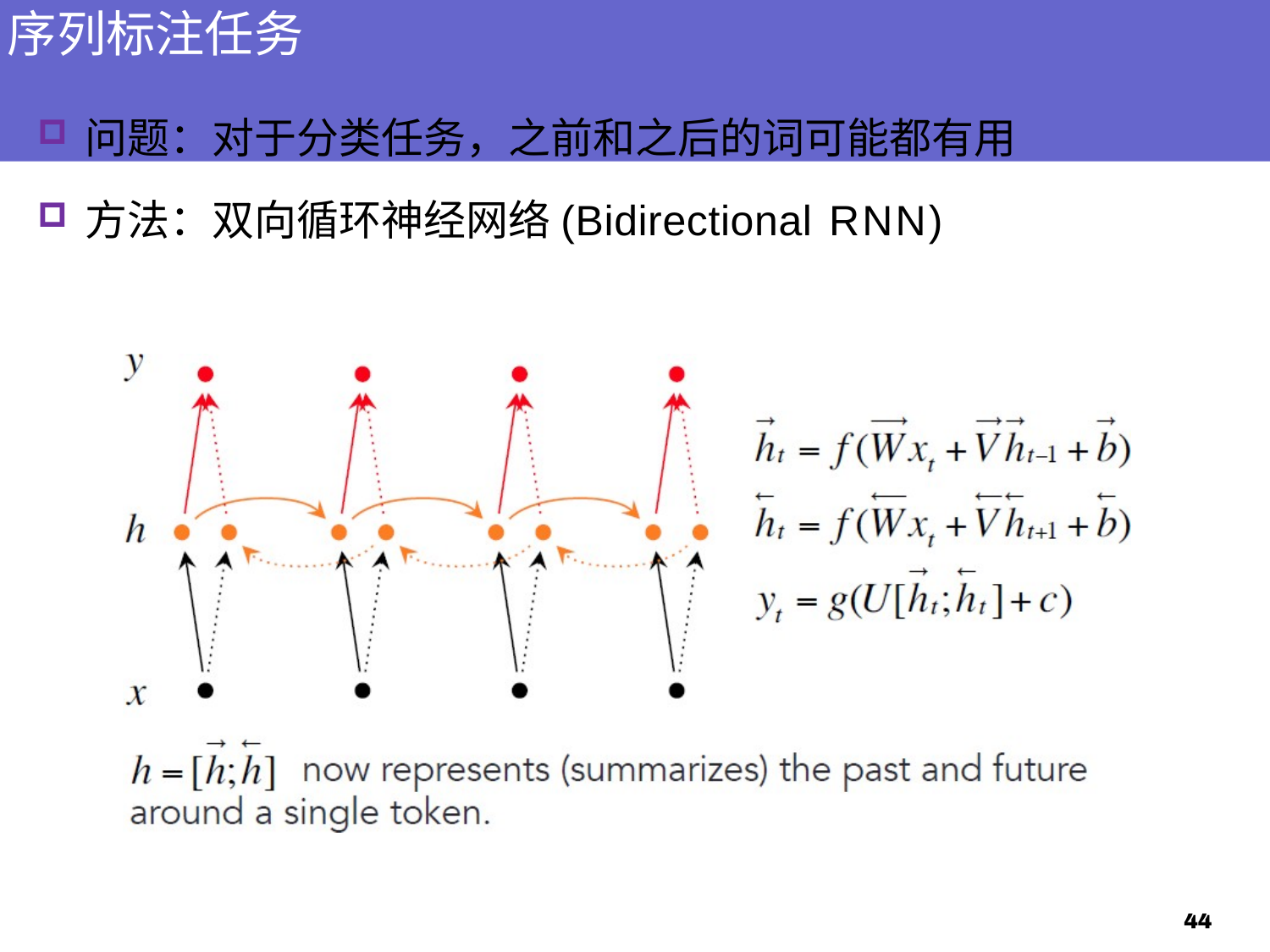

# 序列标注任务
问题：对于分类任务，之前和之后的词可能都有用
方法：双向循环神经网络(Bidirectional RNN)

44